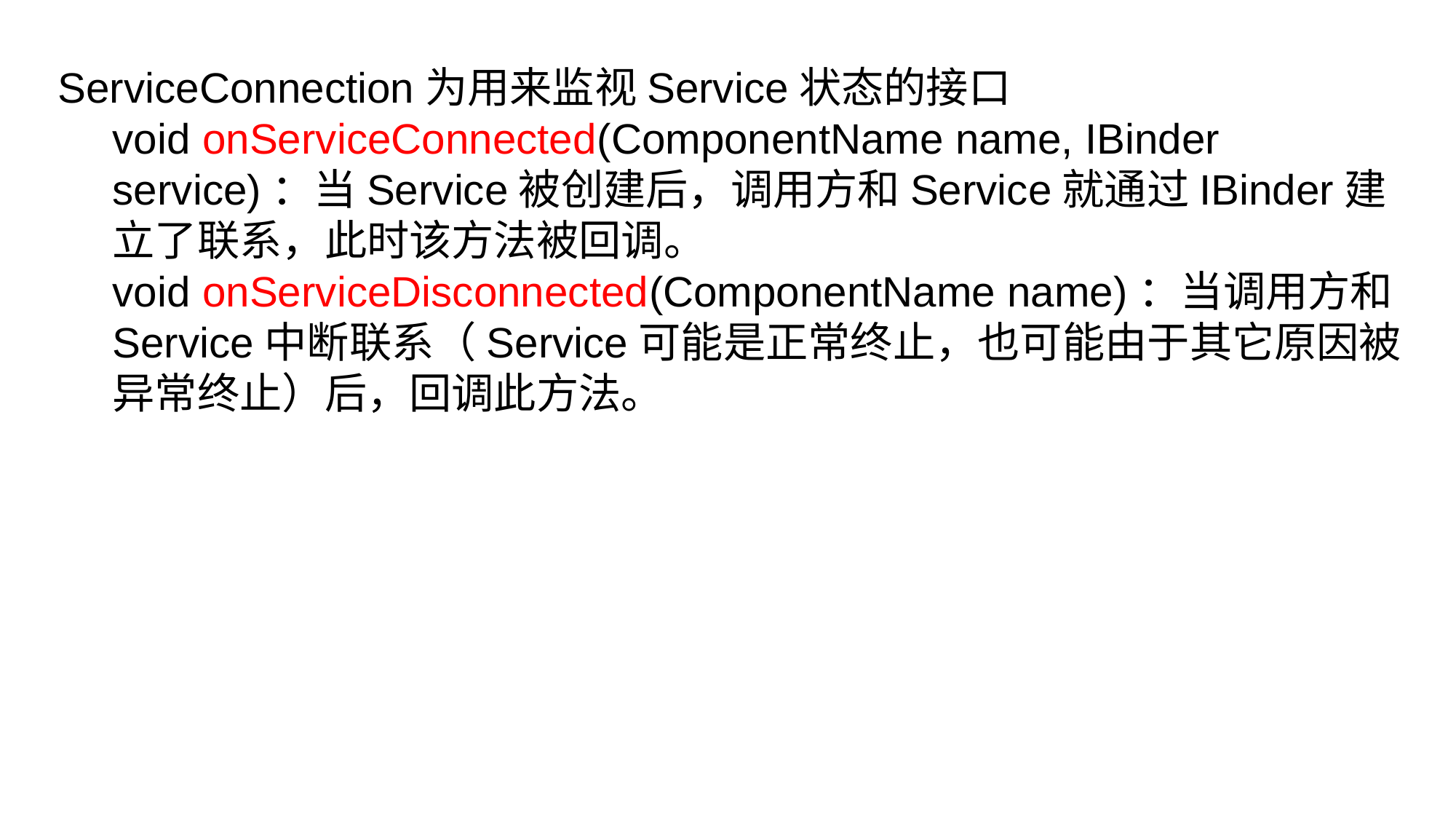

ServiceConnection为用来监视Service状态的接口
void onServiceConnected(ComponentName name, IBinder service)：当Service被创建后，调用方和Service就通过IBinder建立了联系，此时该方法被回调。
void onServiceDisconnected(ComponentName name)：当调用方和Service中断联系（Service可能是正常终止，也可能由于其它原因被异常终止）后，回调此方法。